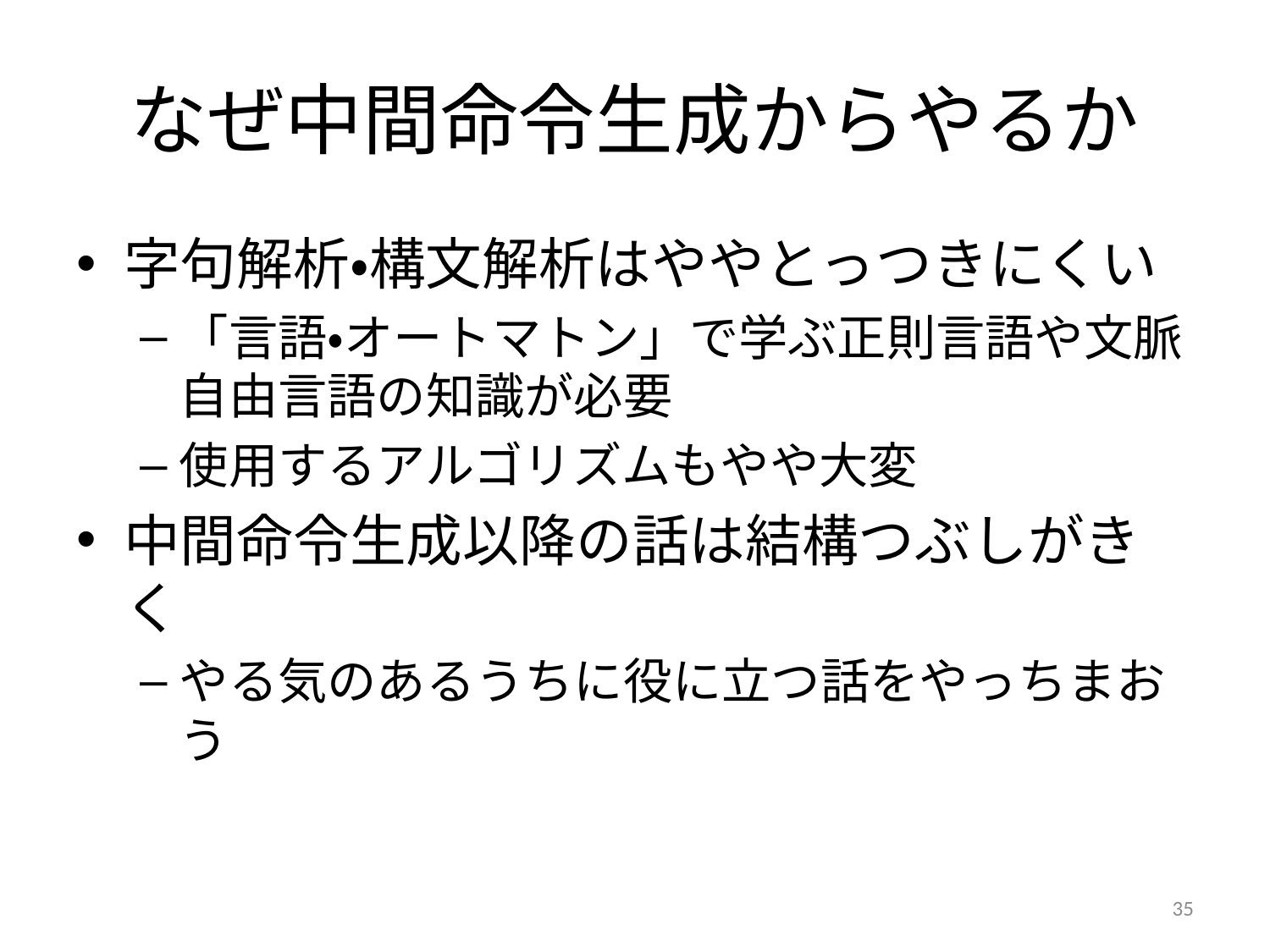

# なぜ中間命令生成からやるか
字句解析・構文解析はややとっつきにくい
「言語・オートマトン」で学ぶ正則言語や文脈自由言語の知識が必要
使用するアルゴリズムもやや大変
中間命令生成以降の話は結構つぶしがきく
やる気のあるうちに役に立つ話をやっちまおう
35